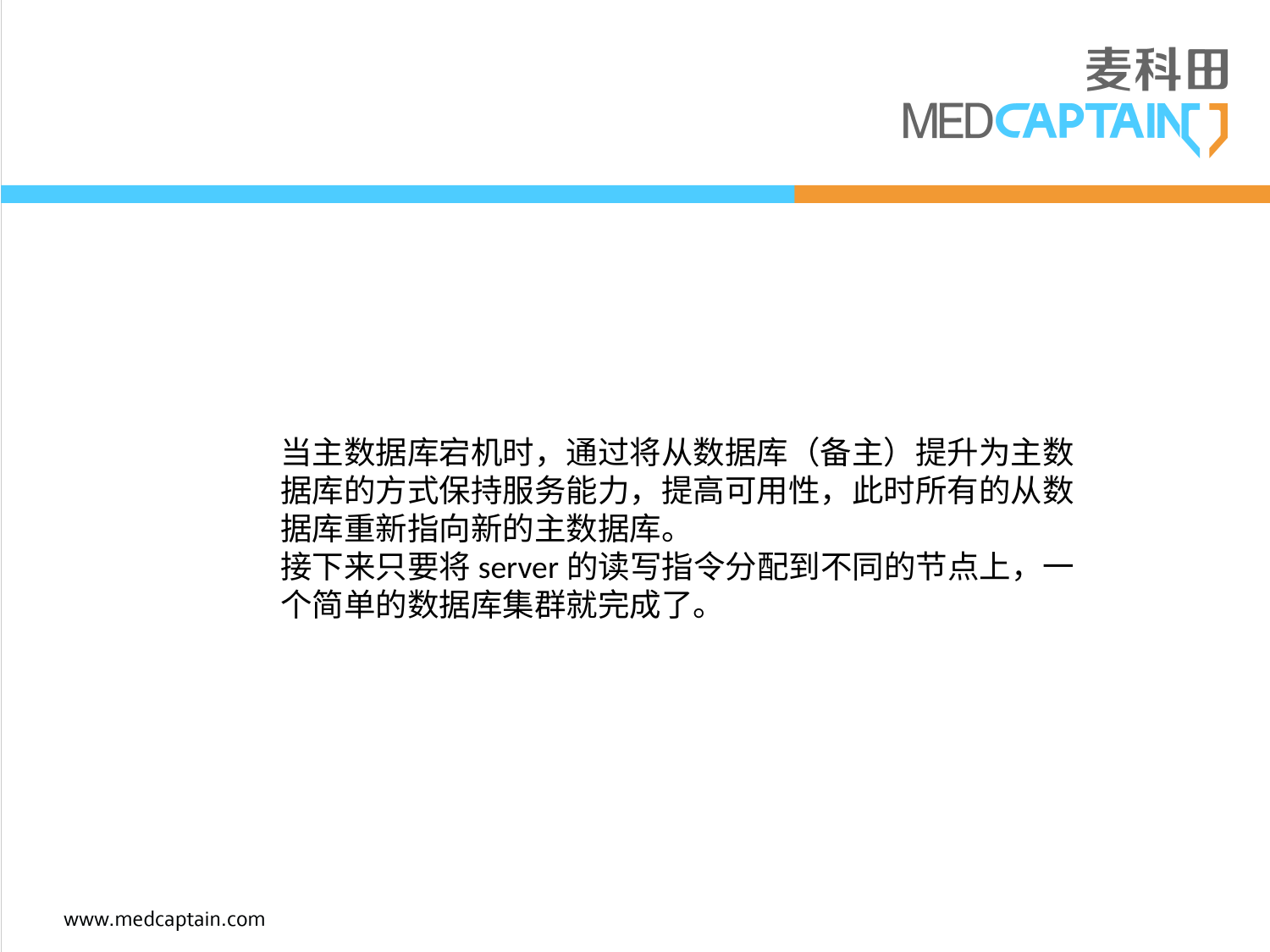

#
当主数据库宕机时，通过将从数据库（备主）提升为主数据库的方式保持服务能力，提高可用性，此时所有的从数据库重新指向新的主数据库。
接下来只要将server的读写指令分配到不同的节点上，一个简单的数据库集群就完成了。